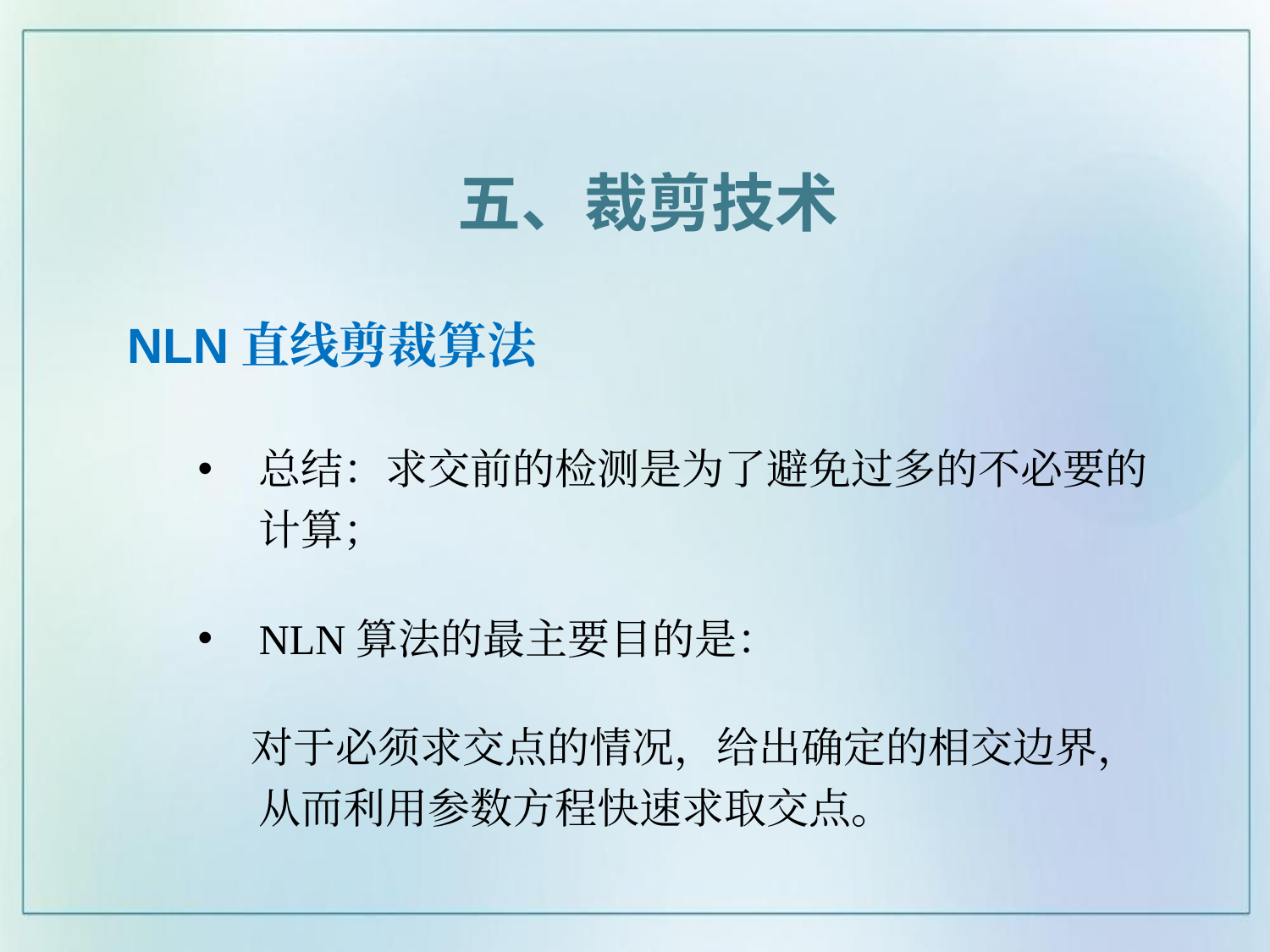

五、裁剪技术
# NLN直线剪裁算法
总结：求交前的检测是为了避免过多的不必要的计算；
NLN算法的最主要目的是：
    对于必须求交点的情况，给出确定的相交边界，从而利用参数方程快速求取交点。